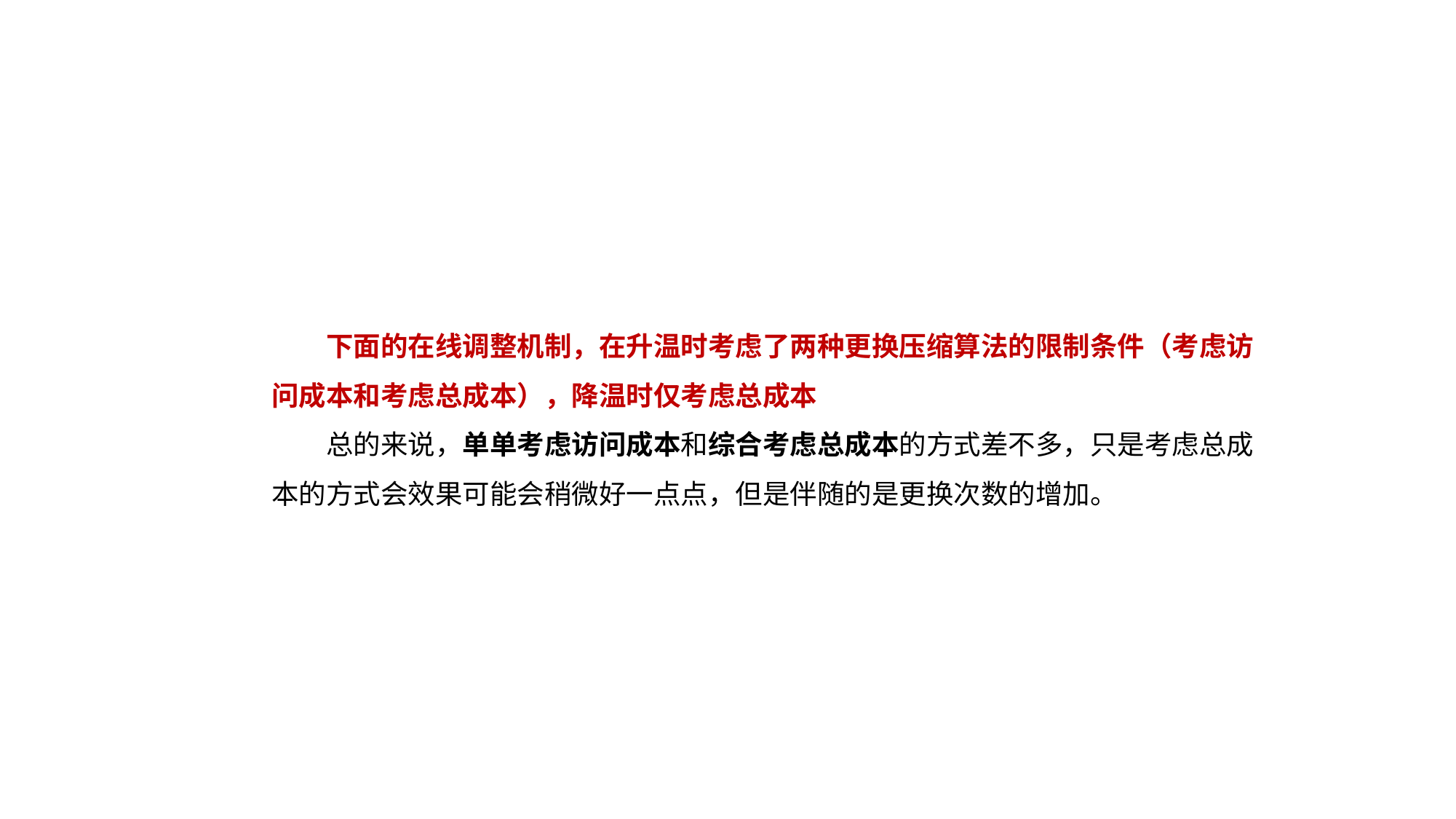

下面的在线调整机制，在升温时考虑了两种更换压缩算法的限制条件（考虑访问成本和考虑总成本），降温时仅考虑总成本
总的来说，单单考虑访问成本和综合考虑总成本的方式差不多，只是考虑总成本的方式会效果可能会稍微好一点点，但是伴随的是更换次数的增加。